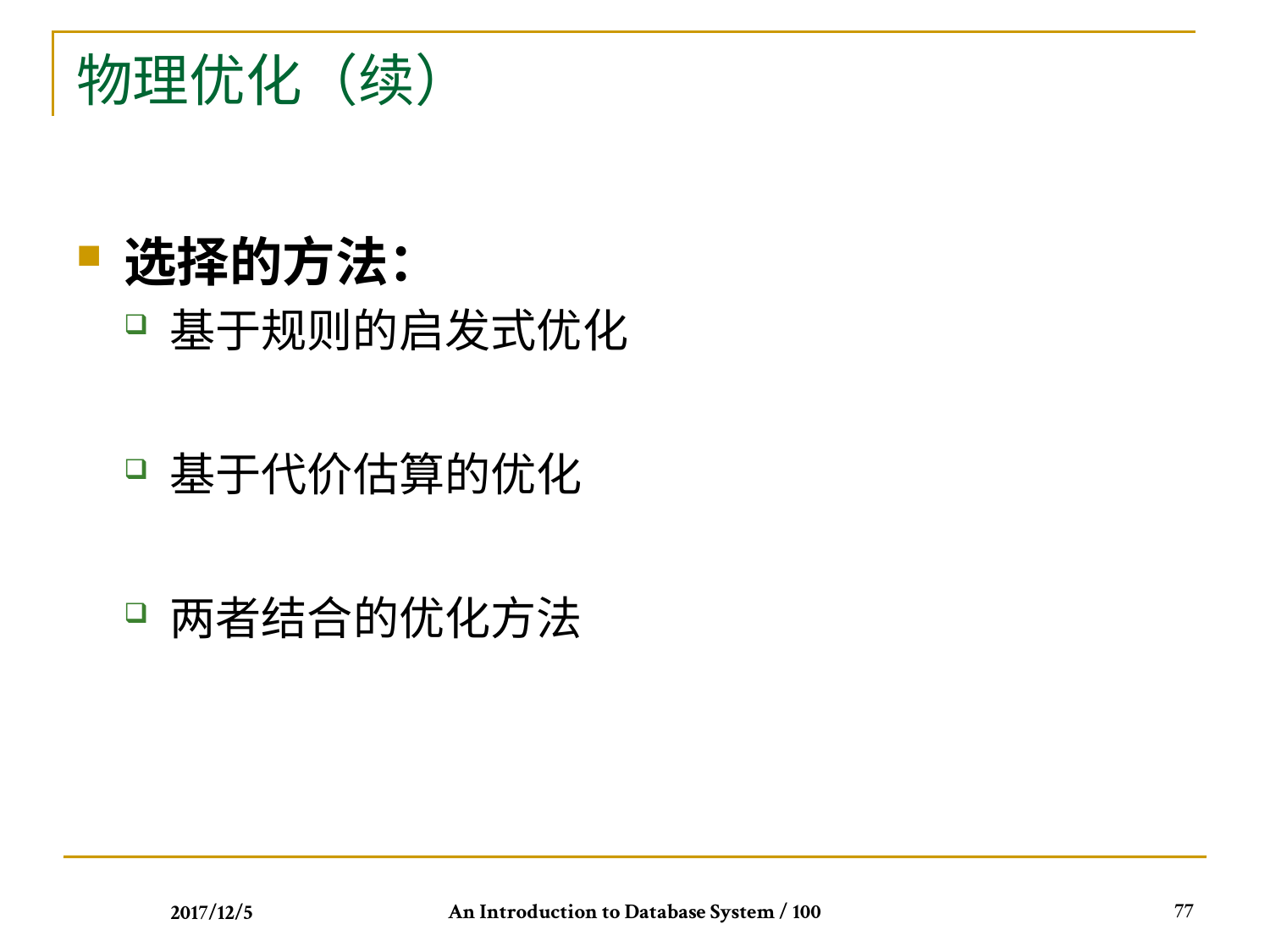

# 物理优化（续）
选择的方法：
基于规则的启发式优化

基于代价估算的优化

两者结合的优化方法
2017/12/5
77
An Introduction to Database System / 100